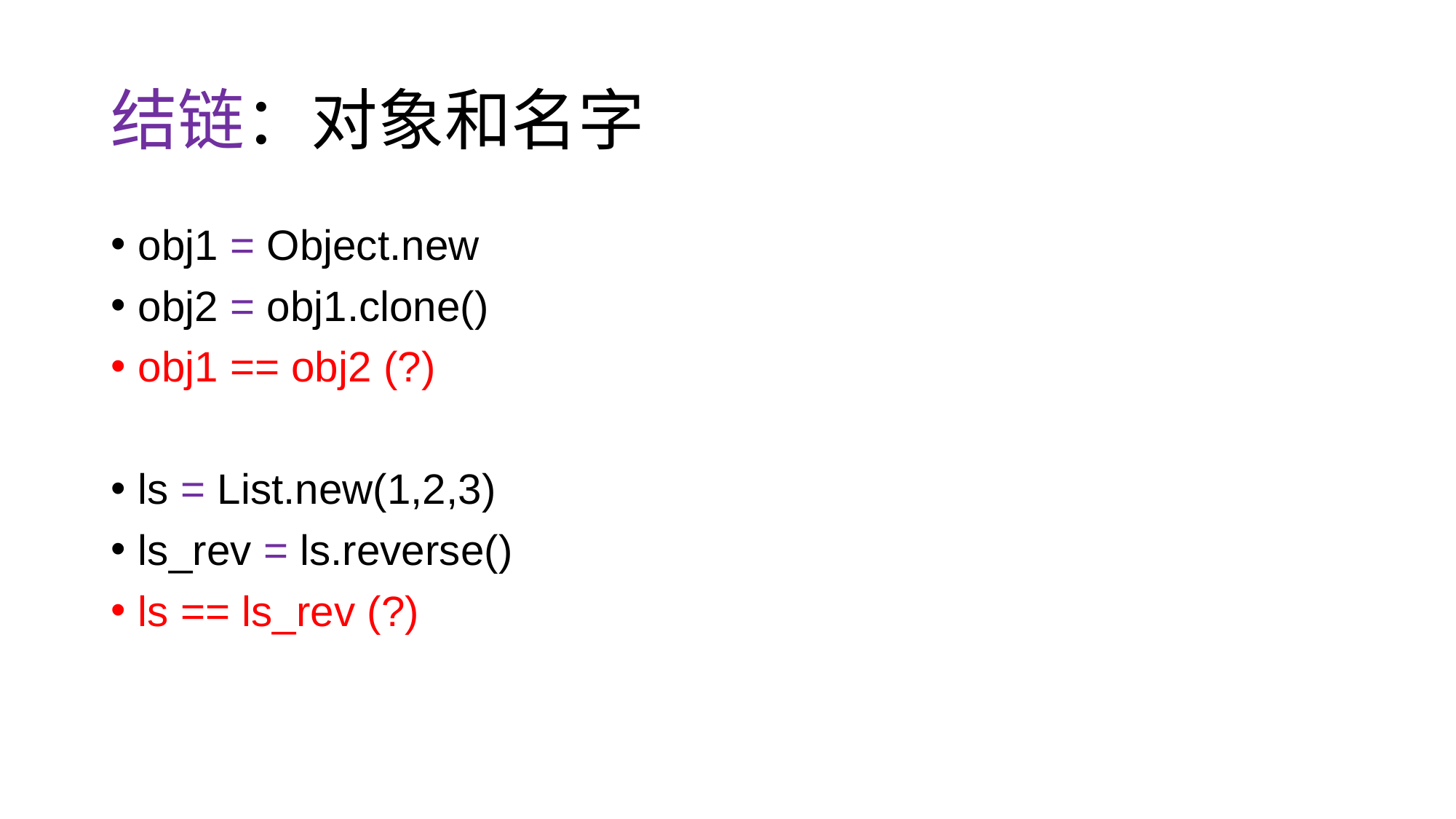

# 结链：对象和名字
obj1 = Object.new
obj2 = obj1.clone()
obj1 == obj2 (?)

ls = List.new(1,2,3)
ls_rev = ls.reverse()
ls == ls_rev (?)